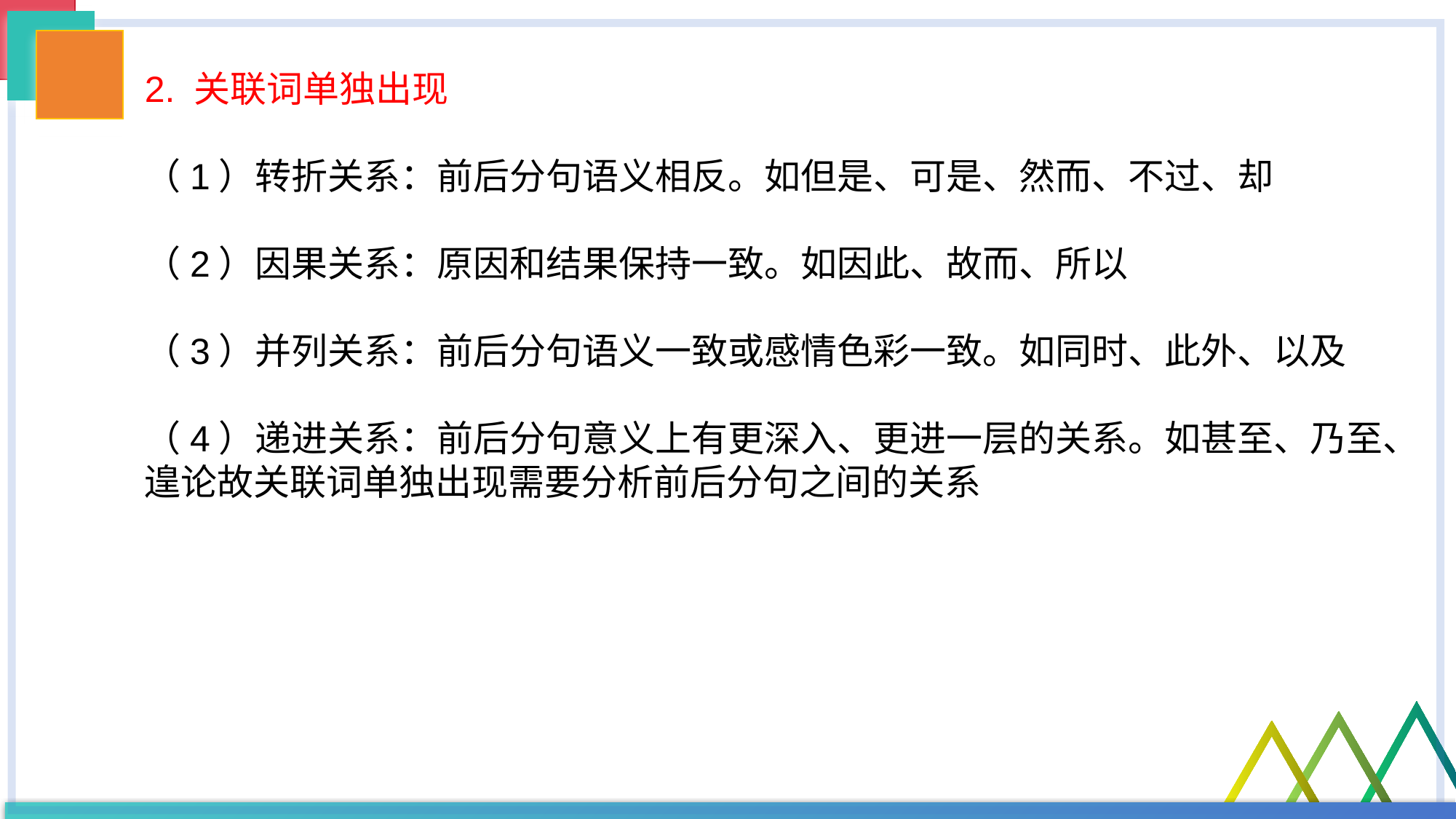

2. 关联词单独出现

（1）转折关系：前后分句语义相反。如但是、可是、然而、不过、却

（2）因果关系：原因和结果保持一致。如因此、故而、所以

（3）并列关系：前后分句语义一致或感情色彩一致。如同时、此外、以及

（4）递进关系：前后分句意义上有更深入、更进一层的关系。如甚至、乃至、遑论故关联词单独出现需要分析前后分句之间的关系